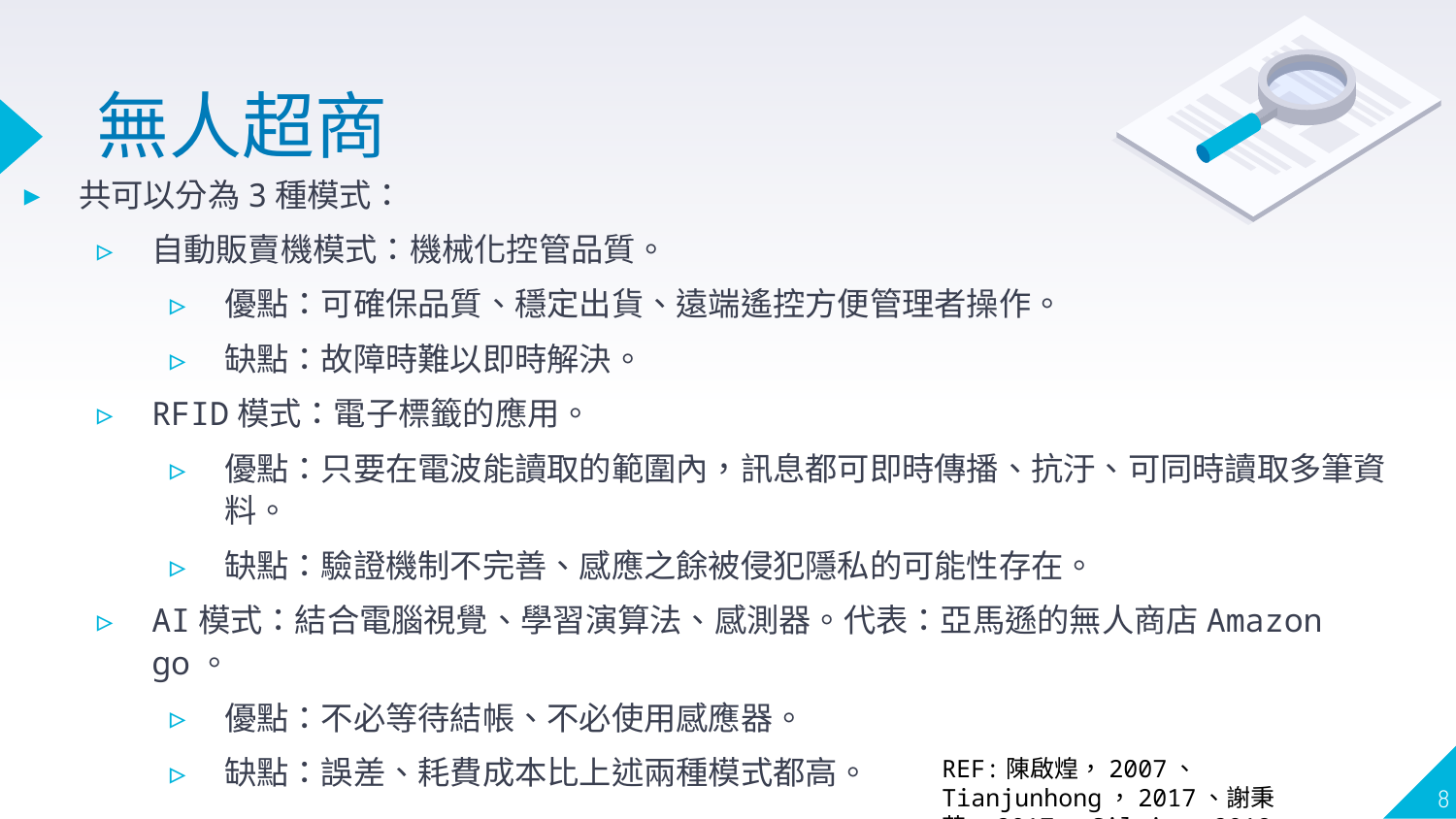

# 無人超商
共可以分為3種模式：
自動販賣機模式：機械化控管品質。
優點：可確保品質、穩定出貨、遠端遙控方便管理者操作。
缺點：故障時難以即時解決。
RFID模式：電子標籤的應用。
優點：只要在電波能讀取的範圍內，訊息都可即時傳播、抗汙、可同時讀取多筆資料。
缺點：驗證機制不完善、感應之餘被侵犯隱私的可能性存在。
AI模式：結合電腦視覺、學習演算法、感測器。代表：亞馬遜的無人商店Amazon go。
優點：不必等待結帳、不必使用感應器。
缺點：誤差、耗費成本比上述兩種模式都高。
8
REF:陳啟煌，2007、 Tianjunhong，2017、謝秉芸，2017、Silvia，2018